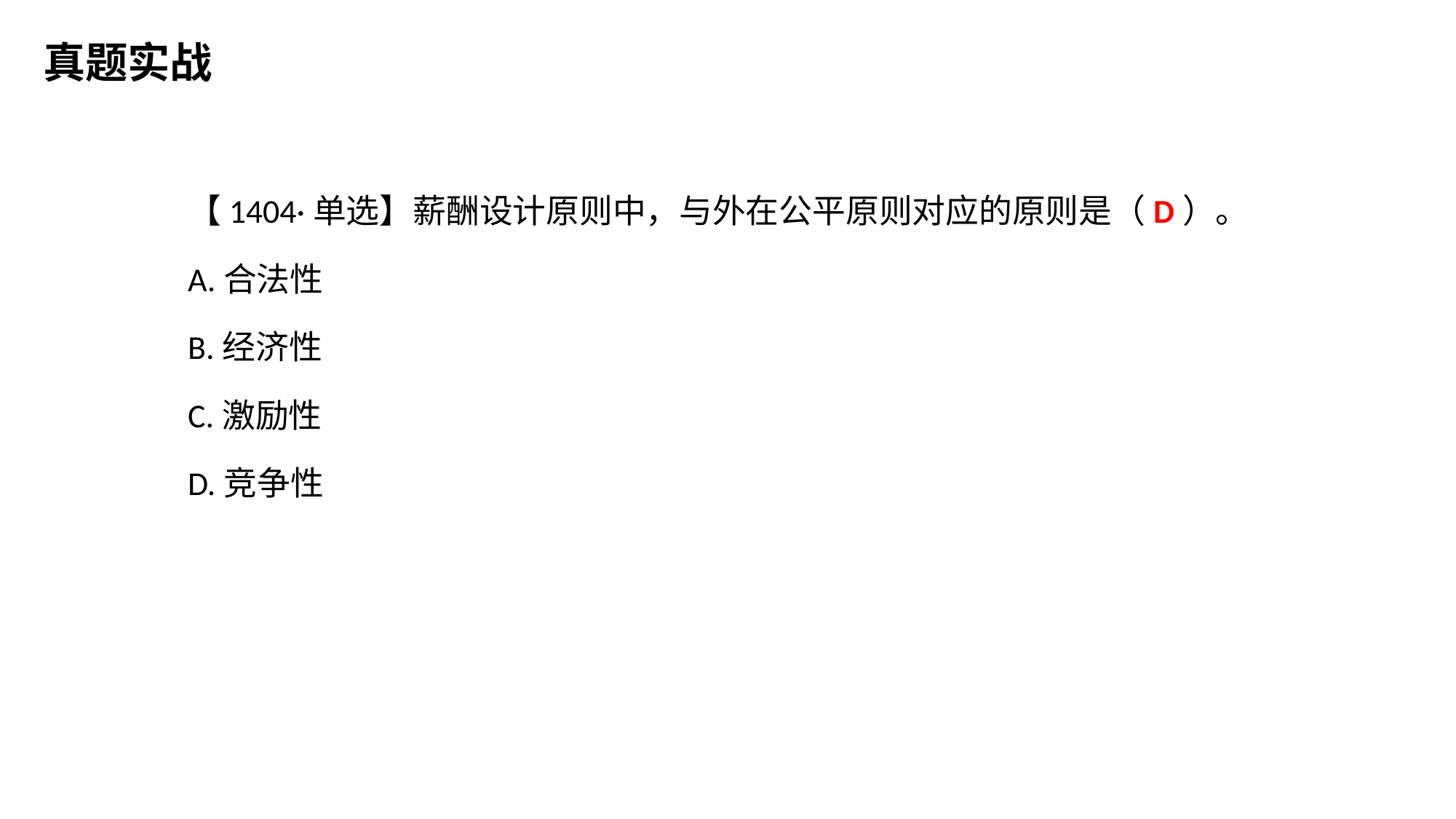

真题实战
【1404·单选】薪酬设计原则中，与外在公平原则对应的原则是（D）。
A.合法性
B.经济性
C.激励性
D.竞争性